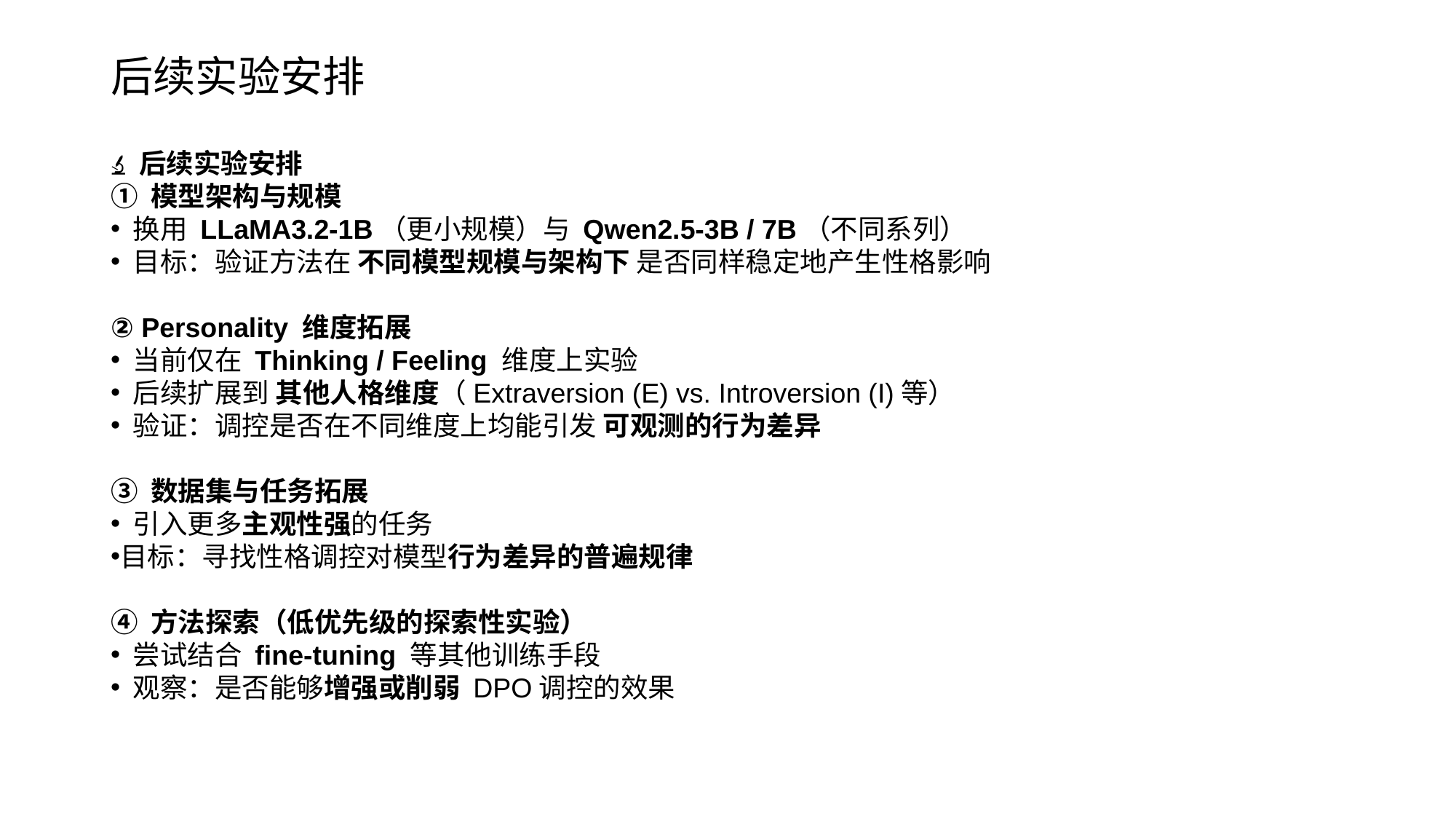

# 后续实验安排
🔬 后续实验安排
① 模型架构与规模
 换用 LLaMA3.2-1B（更小规模）与 Qwen2.5-3B / 7B（不同系列）
 目标：验证方法在 不同模型规模与架构下 是否同样稳定地产生性格影响

② Personality 维度拓展
 当前仅在 Thinking / Feeling 维度上实验
 后续扩展到 其他人格维度（Extraversion (E) vs. Introversion (I)等）
 验证：调控是否在不同维度上均能引发 可观测的行为差异

③ 数据集与任务拓展
 引入更多主观性强的任务
目标：寻找性格调控对模型行为差异的普遍规律

④ 方法探索（低优先级的探索性实验）
 尝试结合 fine-tuning 等其他训练手段
 观察：是否能够增强或削弱 DPO调控的效果